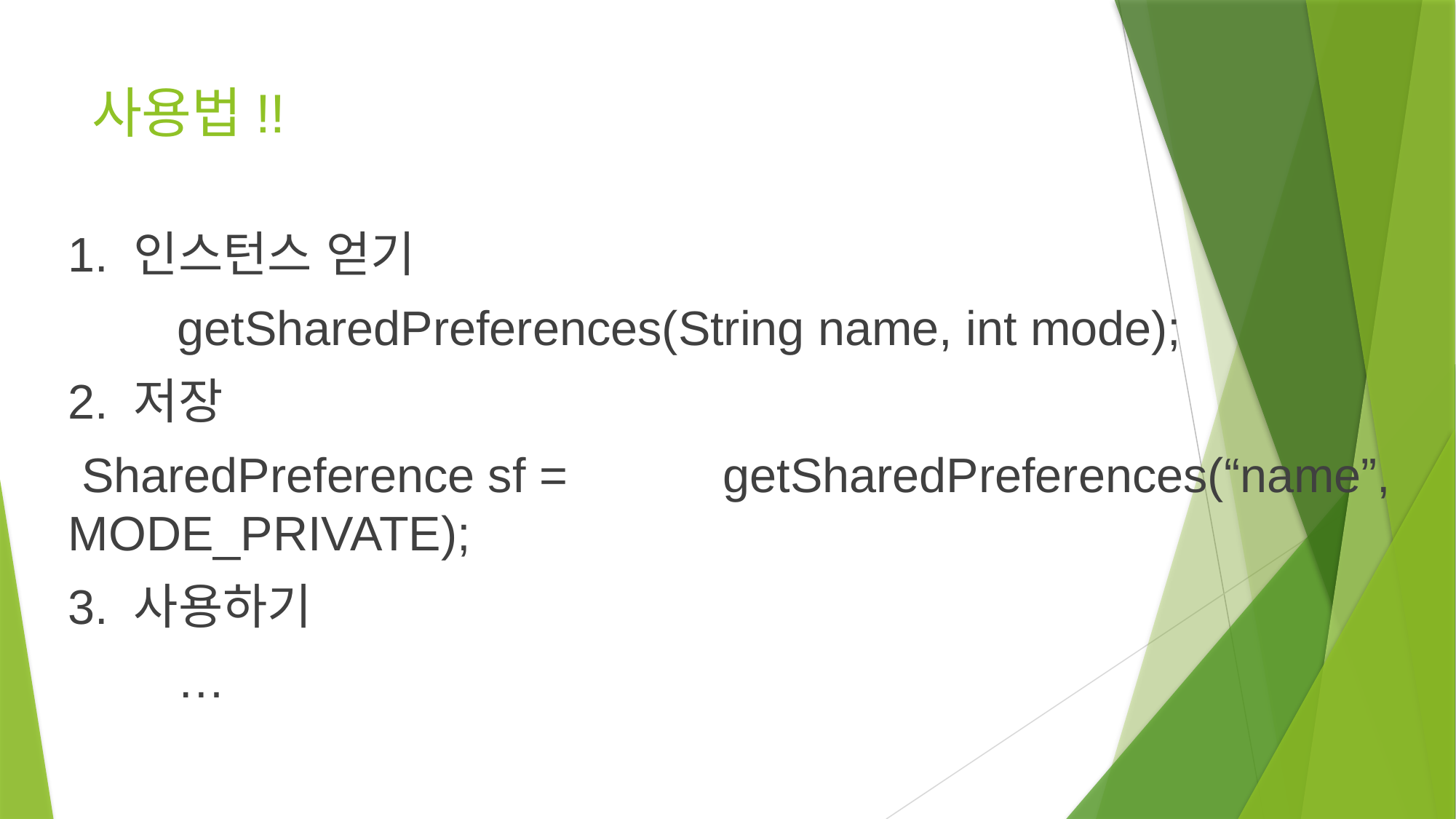

# 사용법!!
1. 인스턴스 얻기
	getSharedPreferences(String name, int mode);
2. 저장
 SharedPreference sf =     	getSharedPreferences(“name”, MODE_PRIVATE);
3. 사용하기
	…